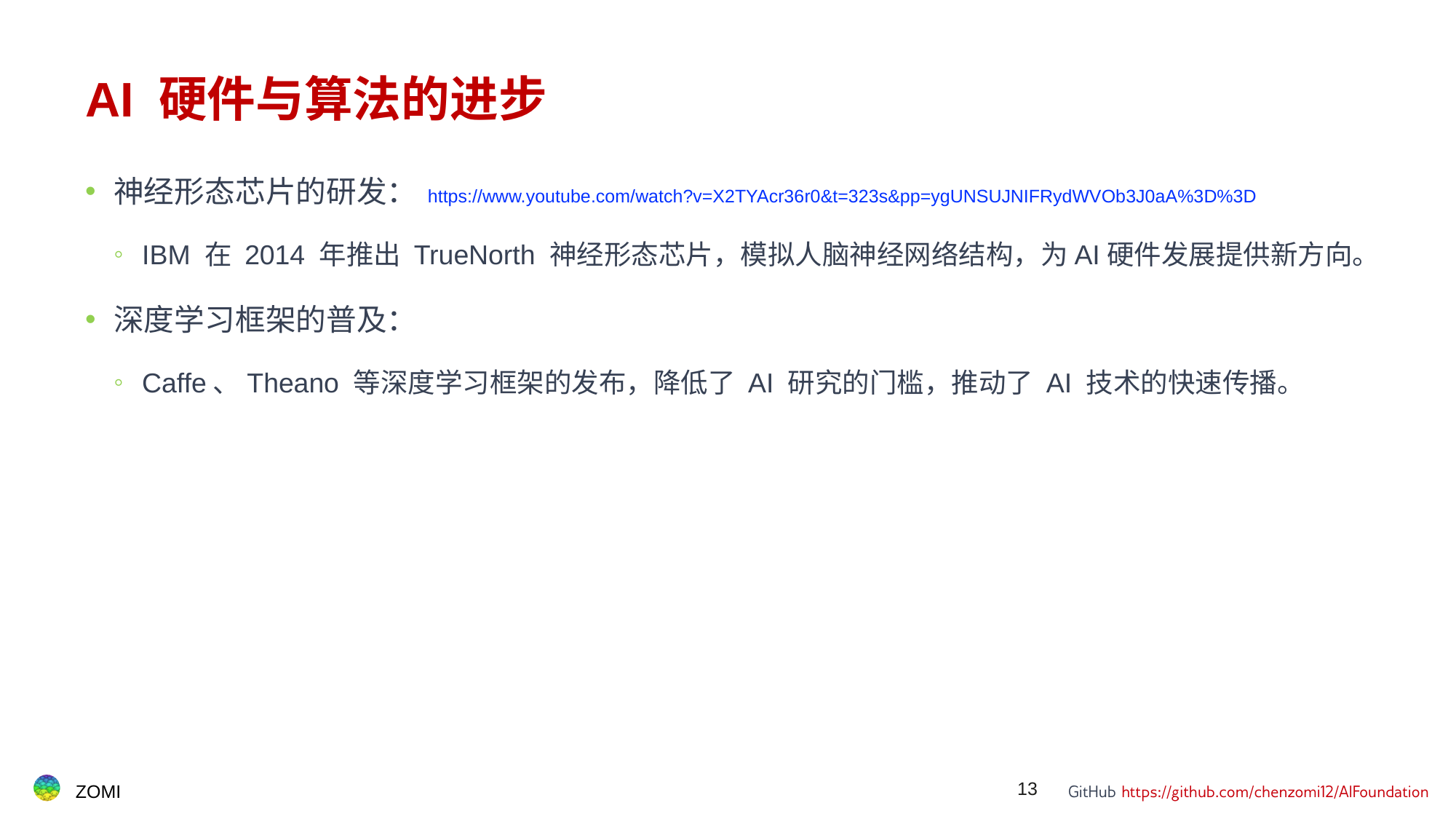

# AI 硬件与算法的进步
神经形态芯片的研发：
IBM 在 2014 年推出 TrueNorth 神经形态芯片，模拟人脑神经网络结构，为AI硬件发展提供新方向。
深度学习框架的普及：
Caffe、Theano 等深度学习框架的发布，降低了 AI 研究的门槛，推动了 AI 技术的快速传播。
https://www.youtube.com/watch?v=X2TYAcr36r0&t=323s&pp=ygUNSUJNIFRydWVOb3J0aA%3D%3D